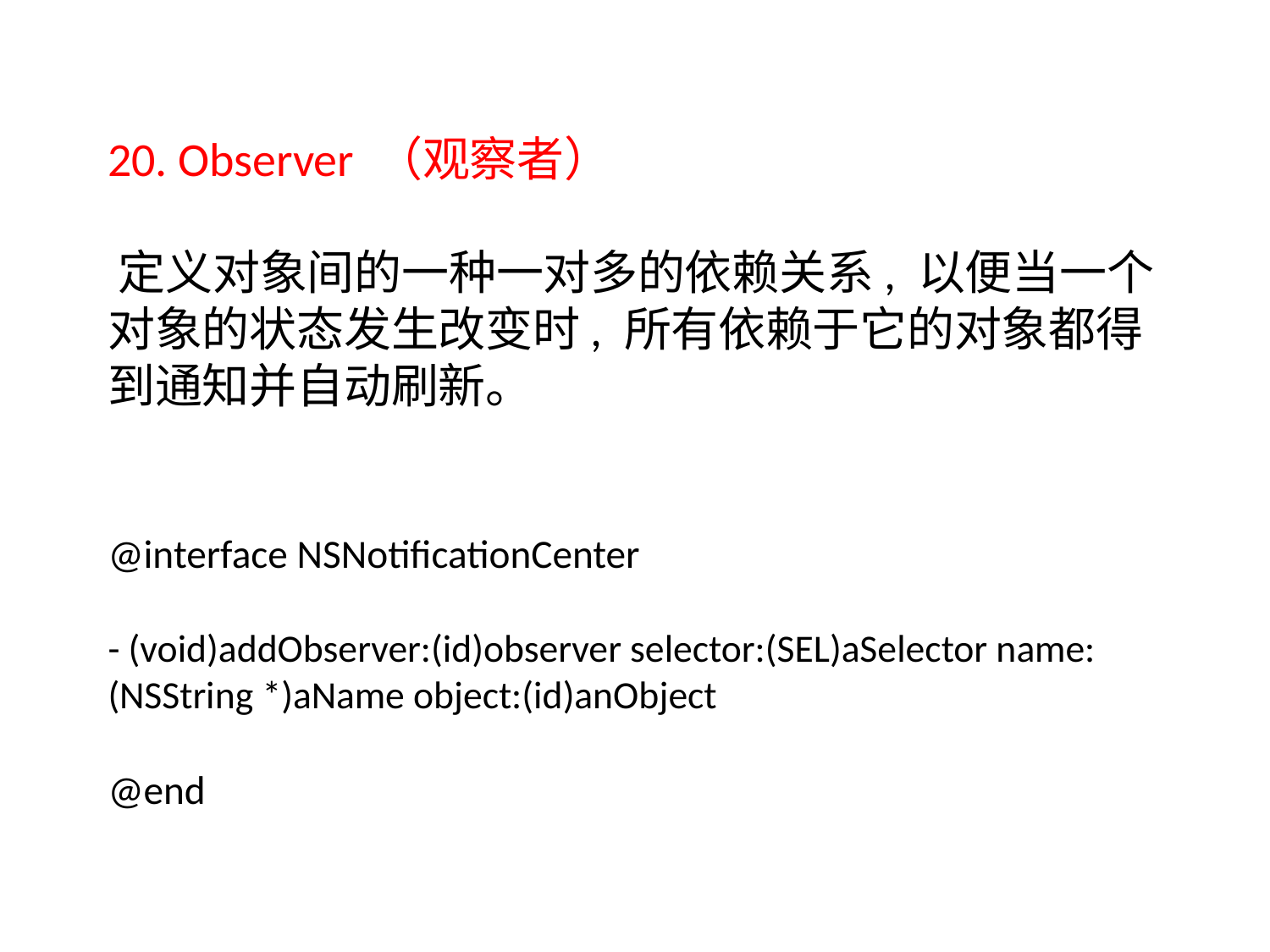

20. Observer （观察者）
 定义对象间的一种一对多的依赖关系, 以便当一个对象的状态发生改变时, 所有依赖于它的对象都得到通知并自动刷新。
# @interface NSNotificationCenter - (void)addObserver:(id)observer selector:(SEL)aSelector name:(NSString *)aName object:(id)anObject @end